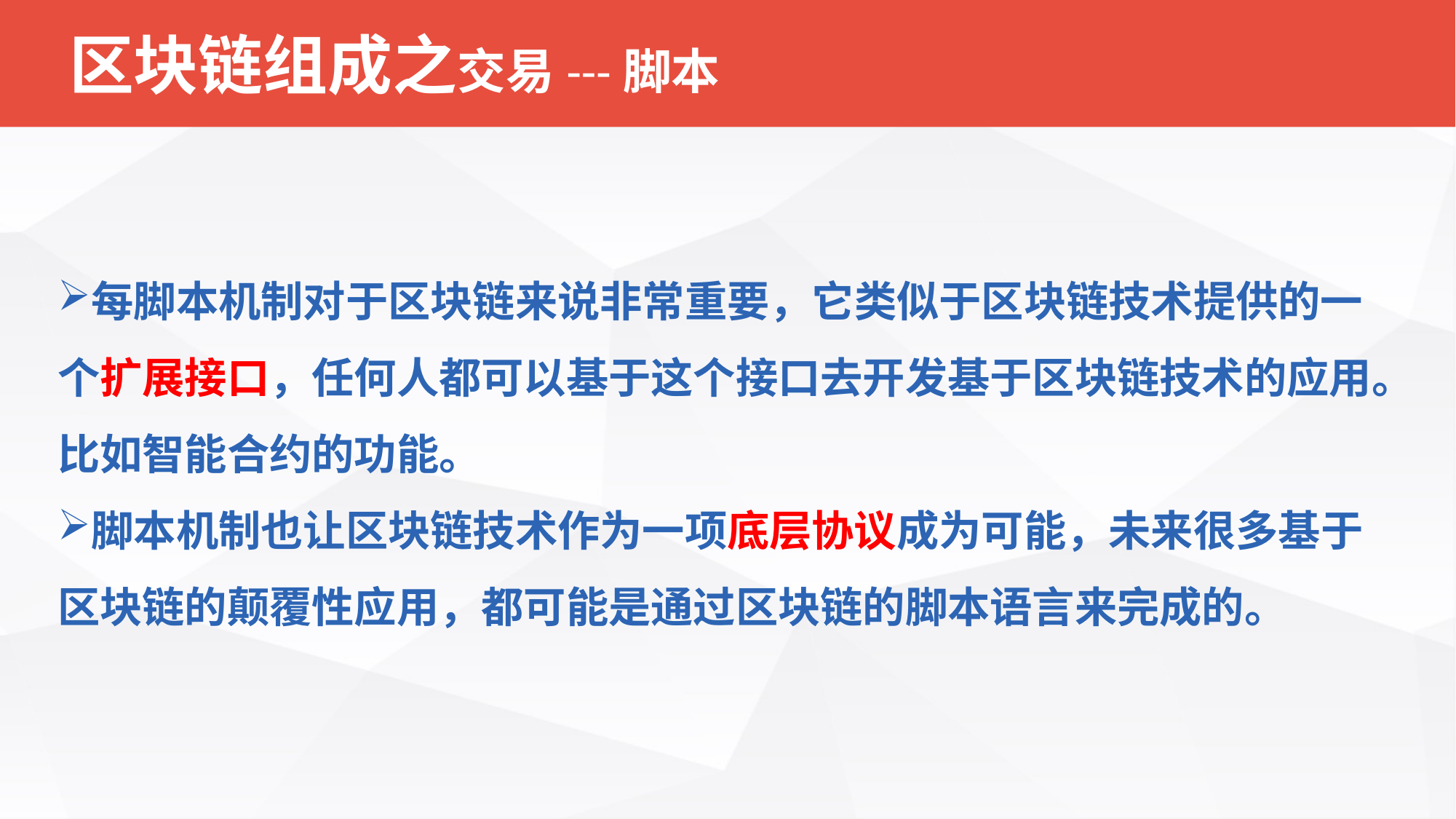

区块链组成之交易---脚本

每脚本机制对于区块链来说非常重要，它类似于区块链技术提供的一个扩展接口，任何人都可以基于这个接口去开发基于区块链技术的应用。比如智能合约的功能。
脚本机制也让区块链技术作为一项底层协议成为可能，未来很多基于区块链的颠覆性应用，都可能是通过区块链的脚本语言来完成的。